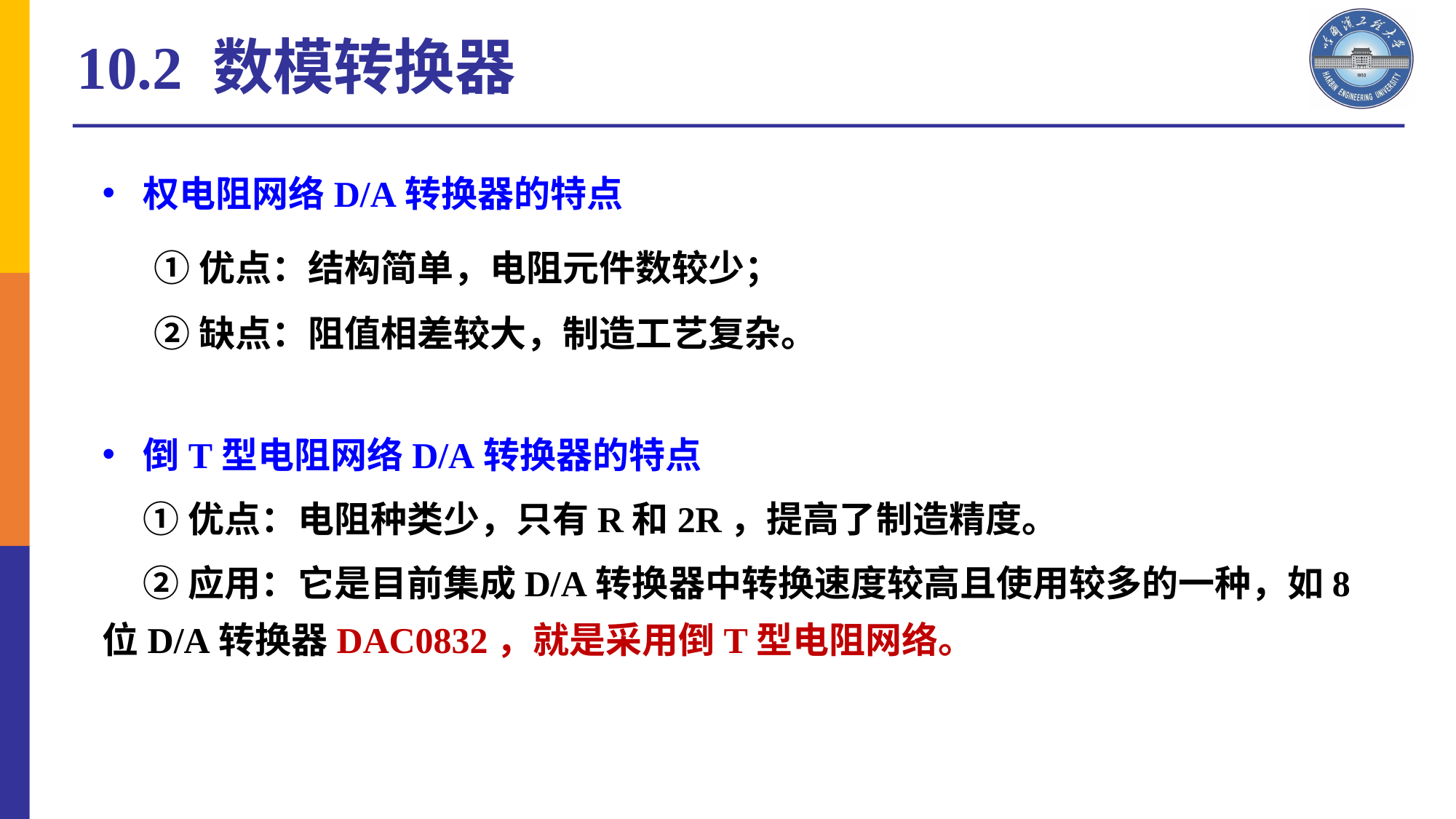

10.2 数模转换器
权电阻网络D/A转换器的特点
①优点：结构简单，电阻元件数较少；
②缺点：阻值相差较大，制造工艺复杂。
倒T型电阻网络D/A转换器的特点
     ①优点：电阻种类少，只有R和2R，提高了制造精度。
     ②应用：它是目前集成D/A转换器中转换速度较高且使用较多的一种，如8位D/A转换器DAC0832，就是采用倒T型电阻网络。